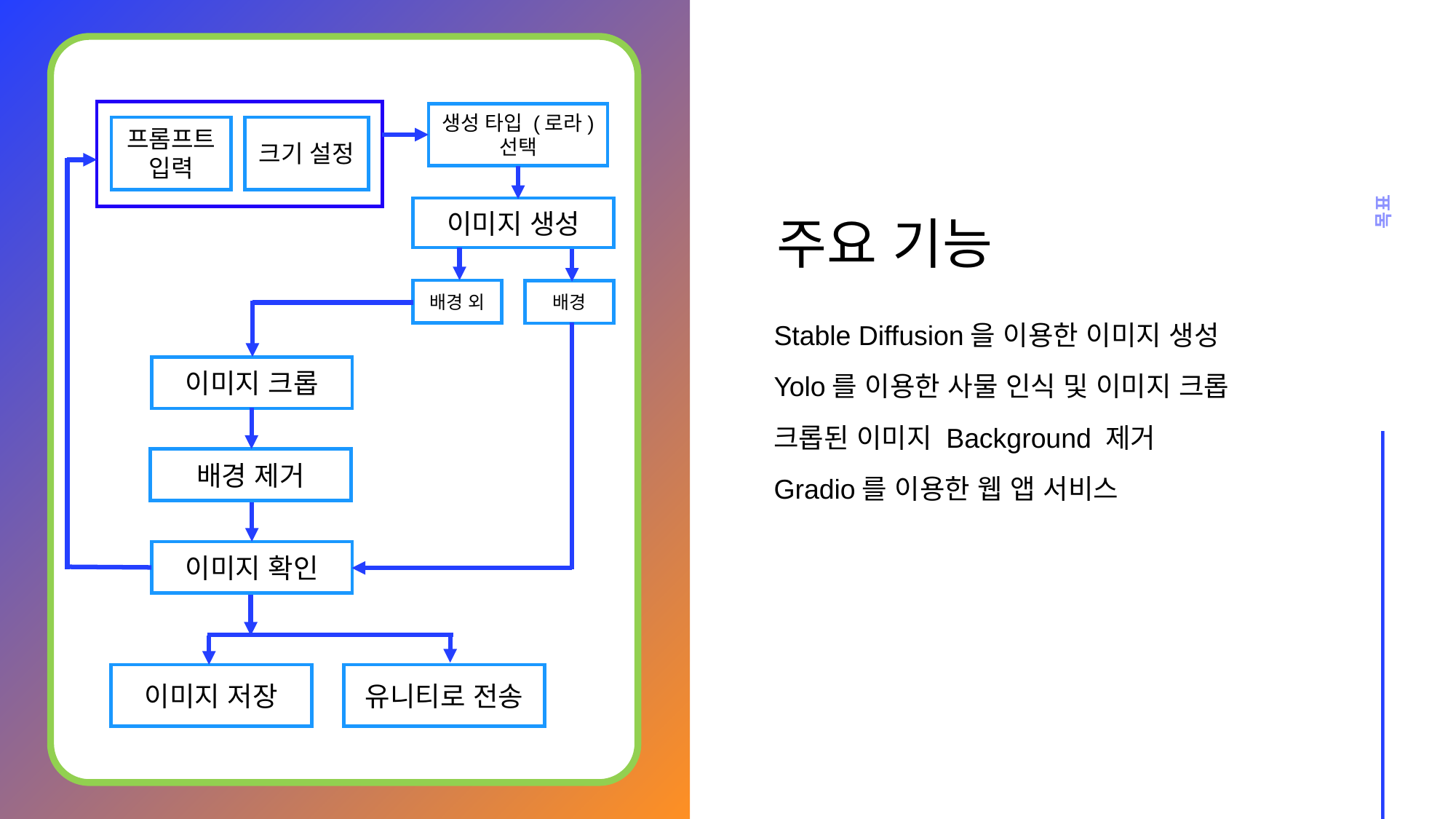

생성 타입 (로라) 선택
프롬프트 입력
크기 설정
이미지 생성
배경 외
배경
이미지 크롭
배경 제거
이미지 확인
이미지 저장
유니티로 전송
# 주요 기능
Stable Diffusion을 이용한 이미지 생성
Yolo를 이용한 사물 인식 및 이미지 크롭
크롭된 이미지 Background 제거
Gradio를 이용한 웹 앱 서비스
목표